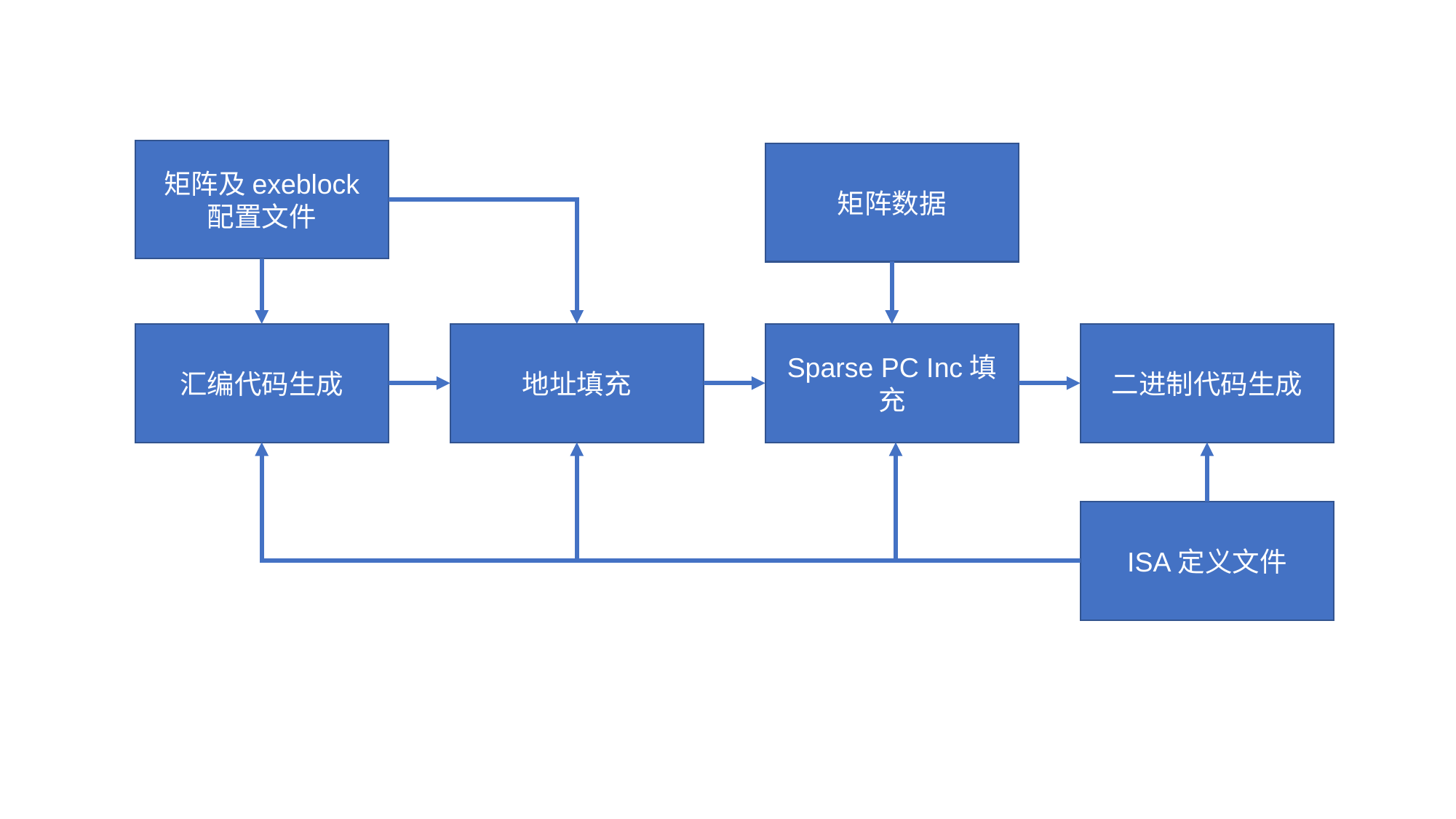

矩阵及exeblock
配置文件
矩阵数据
二进制代码生成
Sparse PC Inc填充
地址填充
汇编代码生成
ISA定义文件